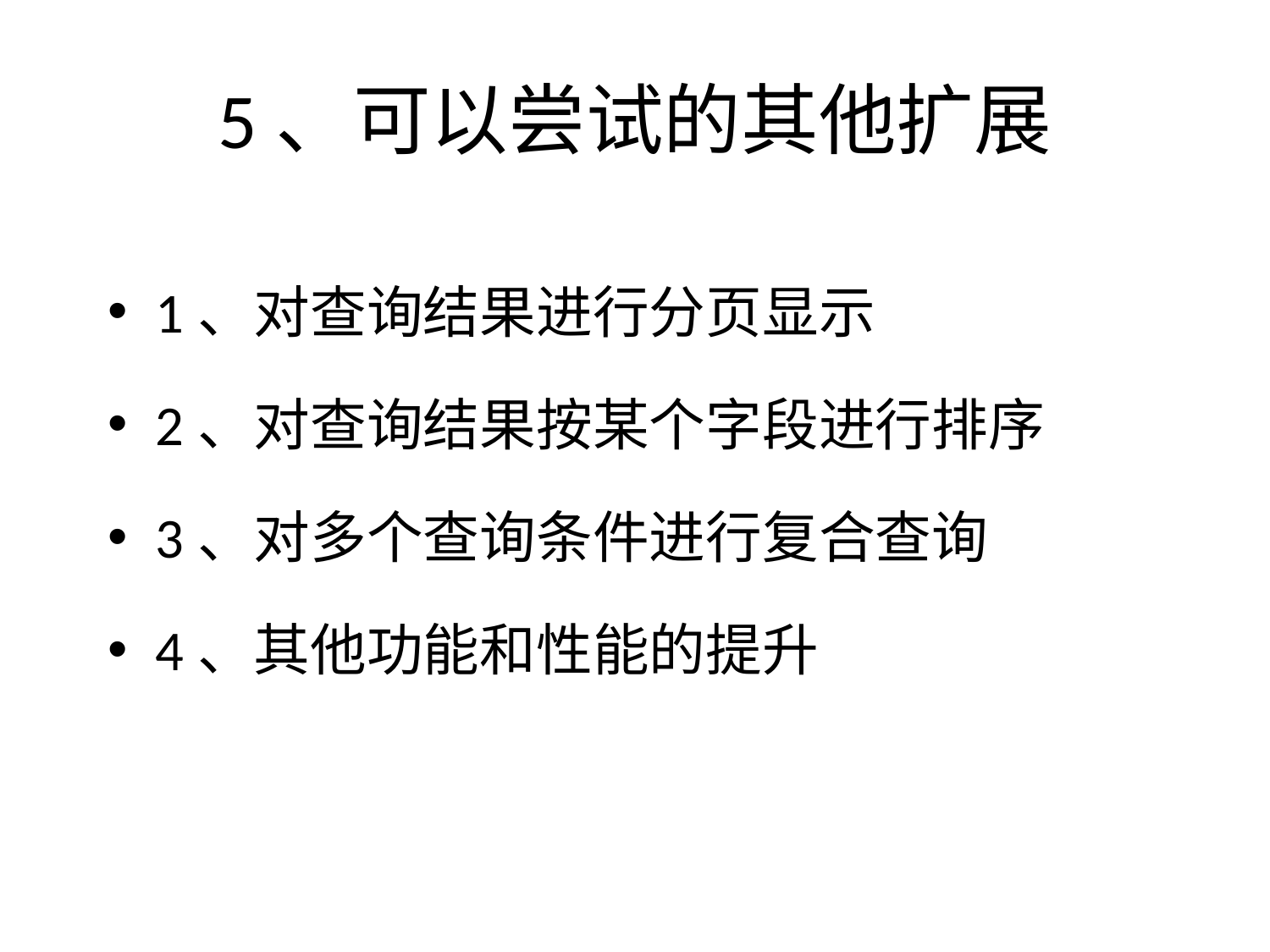

# 5、可以尝试的其他扩展
1、对查询结果进行分页显示
2、对查询结果按某个字段进行排序
3、对多个查询条件进行复合查询
4、其他功能和性能的提升